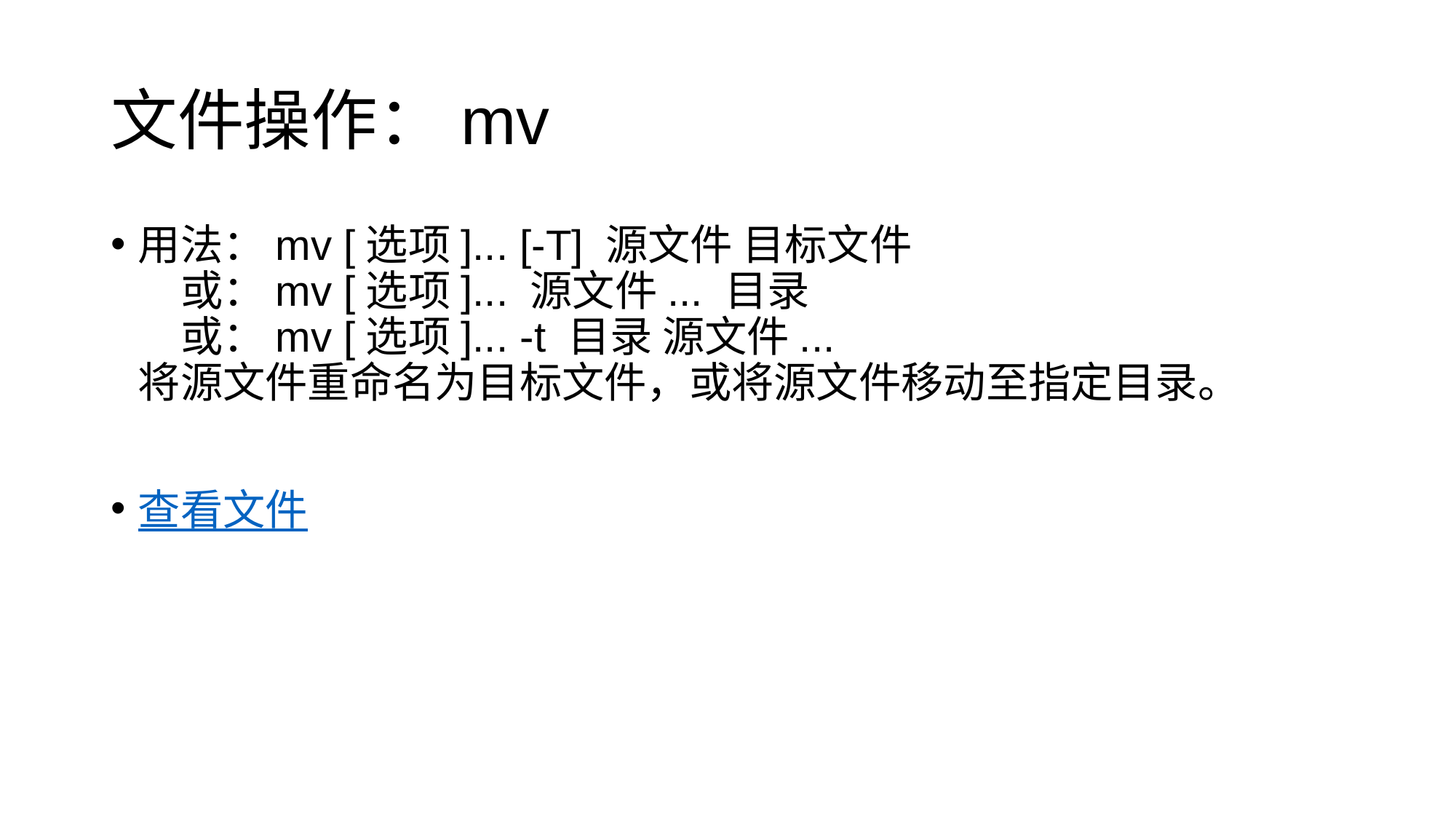

# 文件操作：mv
用法：mv [选项]... [-T] 源文件 目标文件
　或：mv [选项]... 源文件... 目录
　或：mv [选项]... -t 目录 源文件...
将源文件重命名为目标文件，或将源文件移动至指定目录。

查看文件